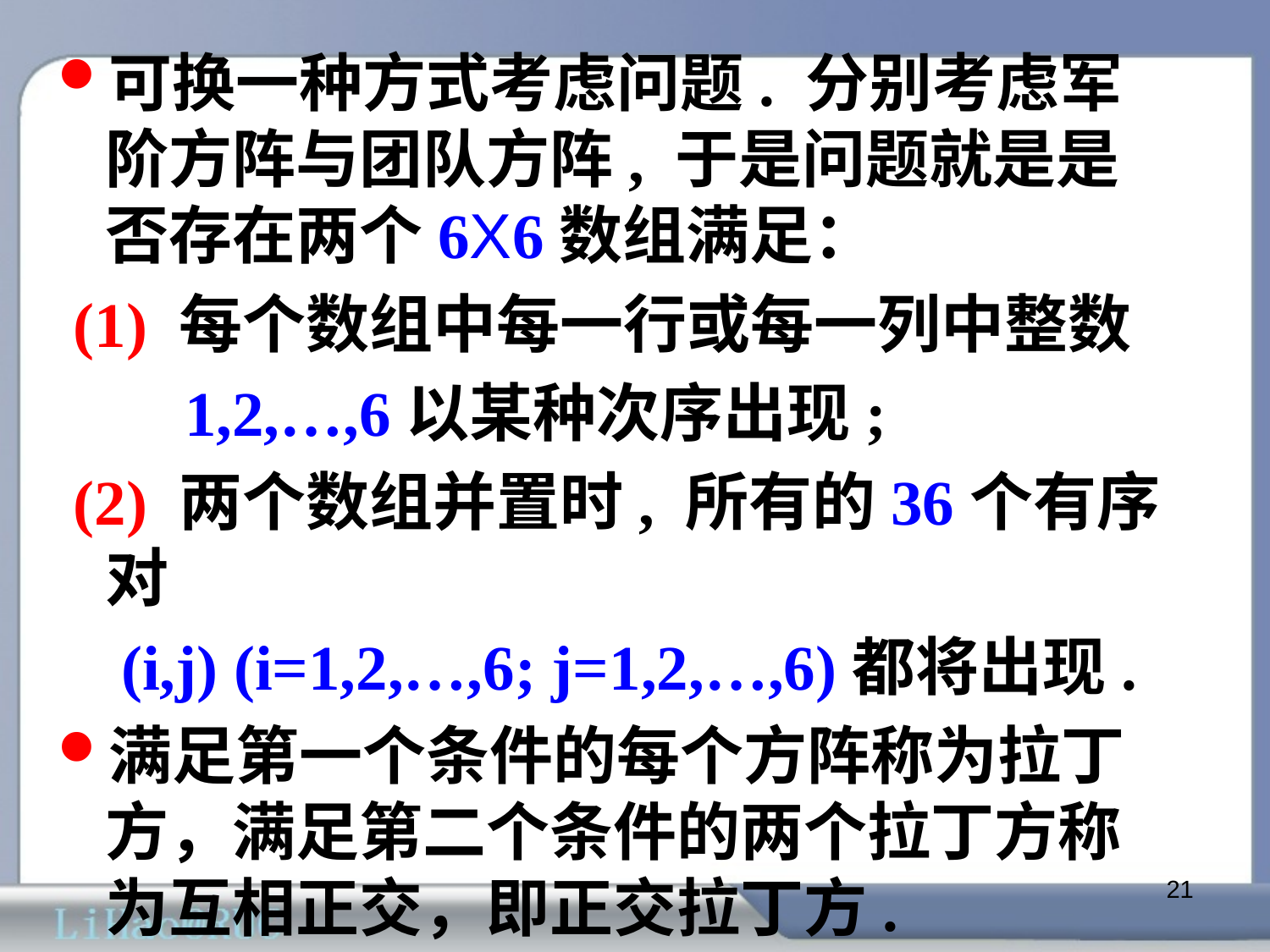

可换一种方式考虑问题. 分别考虑军阶方阵与团队方阵, 于是问题就是是否存在两个6X6数组满足：
 (1) 每个数组中每一行或每一列中整数
        1,2,…,6以某种次序出现;
 (2) 两个数组并置时, 所有的36个有序对
    (i,j) (i=1,2,…,6; j=1,2,…,6)都将出现.
满足第一个条件的每个方阵称为拉丁方，满足第二个条件的两个拉丁方称为互相正交，即正交拉丁方.
21